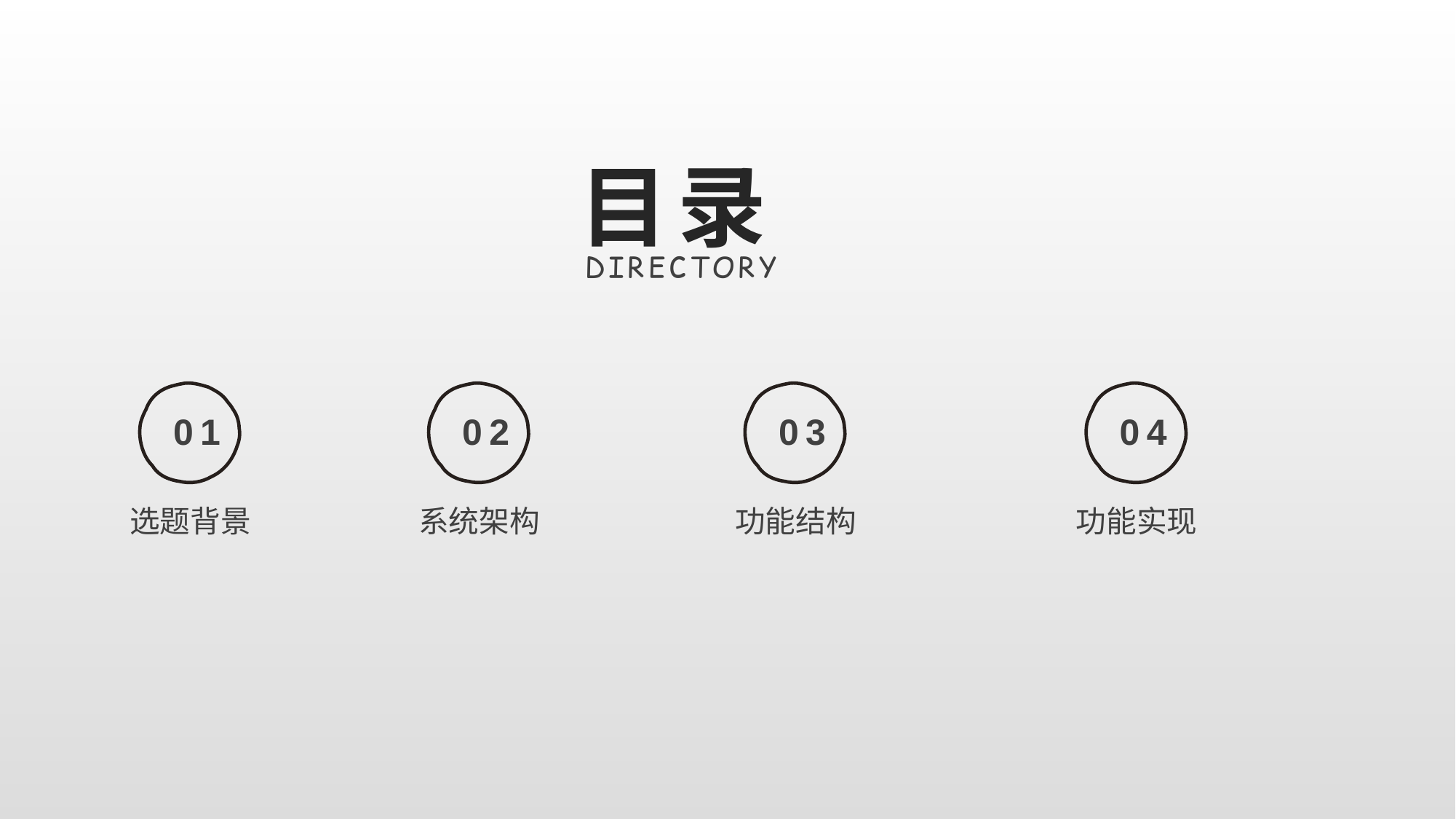

目录
DIRECTORY

01
02
03
04
选题背景
系统架构
功能结构
功能实现